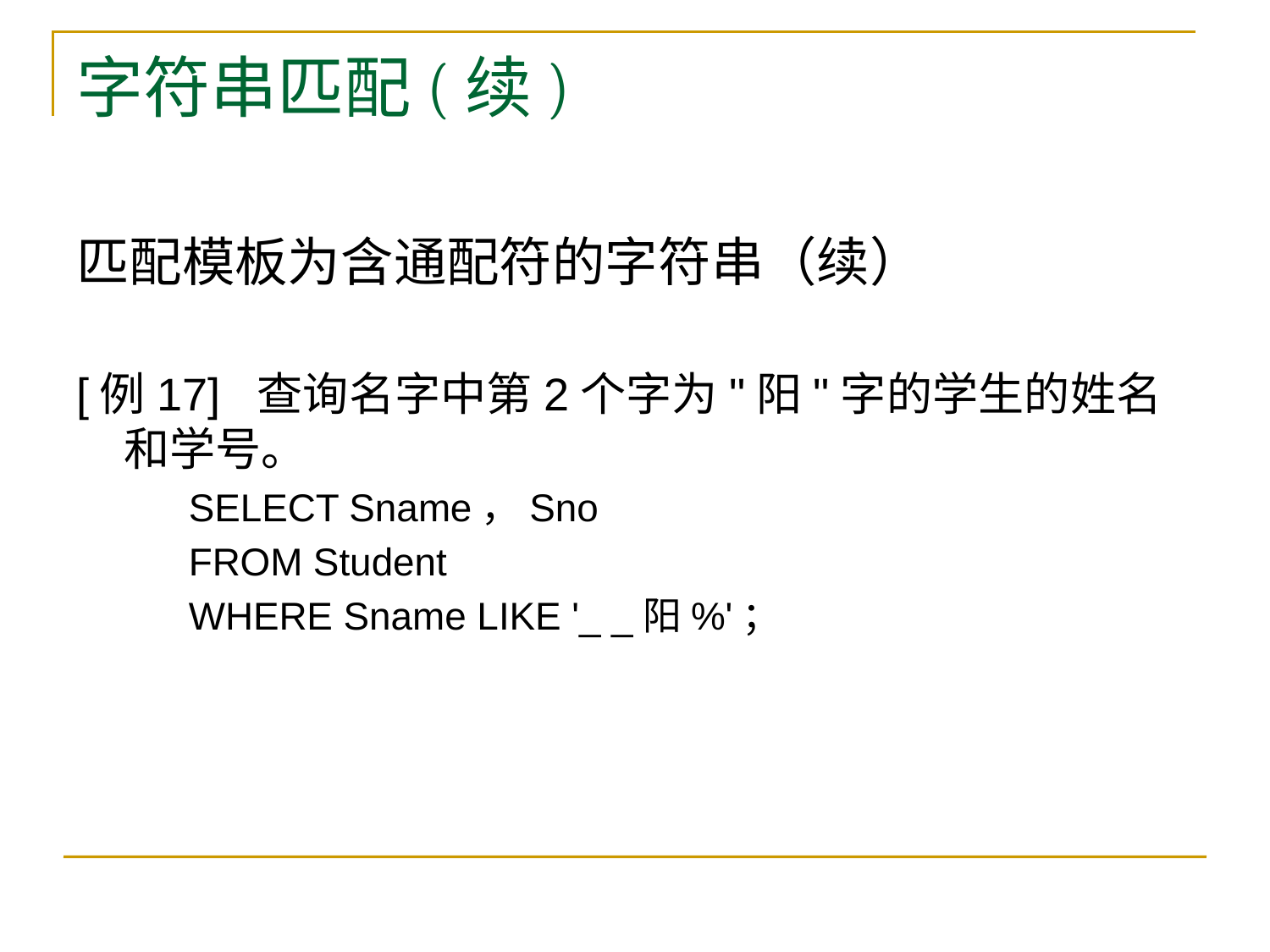

# 字符串匹配(续)
匹配模板为含通配符的字符串（续）

[例17]  查询名字中第2个字为"阳"字的学生的姓名和学号。
      SELECT Sname，Sno
      FROM Student
      WHERE Sname LIKE '_ _阳%'；